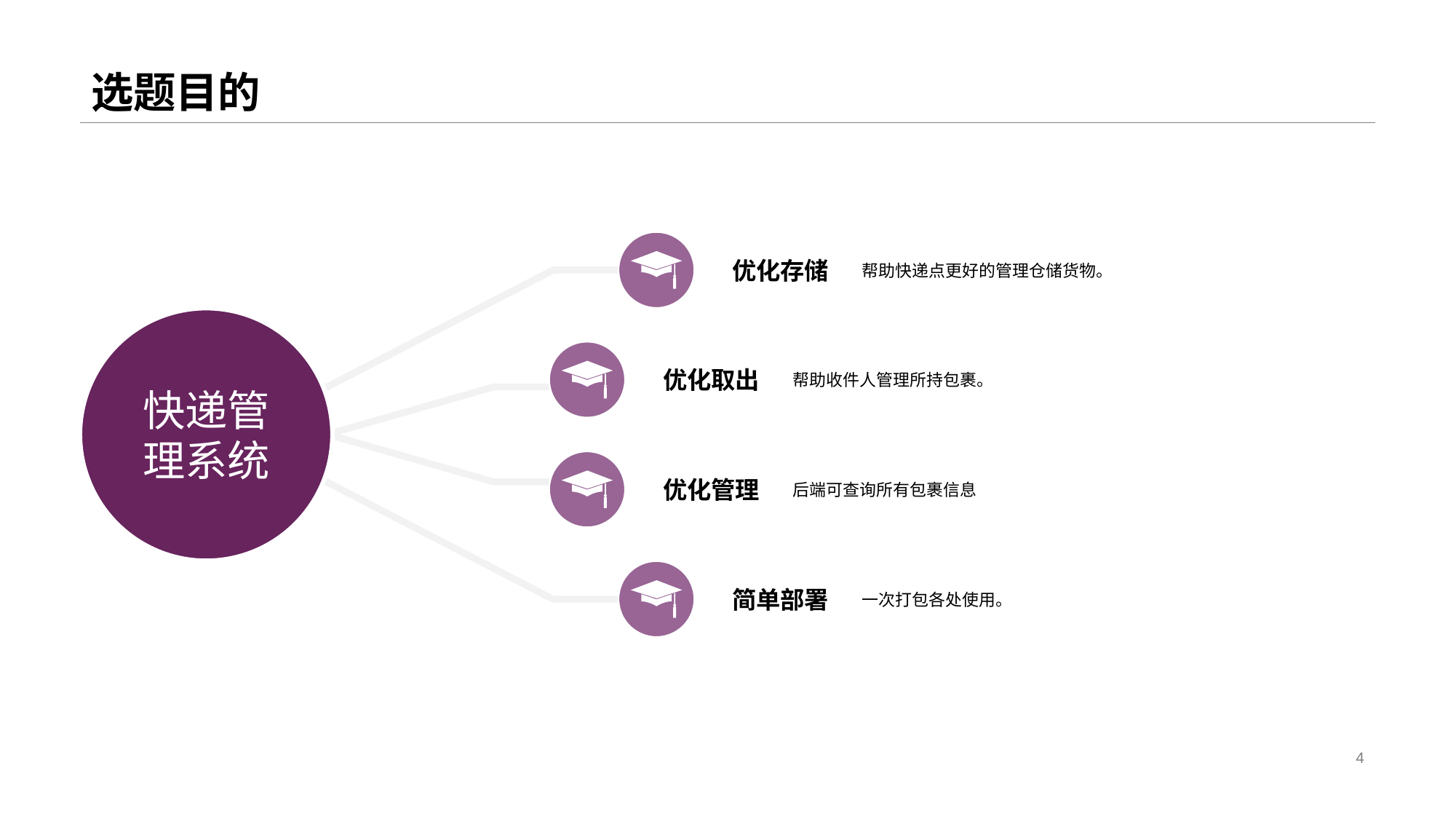

# 选题目的

优化存储
帮助快递点更好的管理仓储货物。

快递管理系统

优化取出
帮助收件人管理所持包裹。

优化管理
后端可查询所有包裹信息

简单部署
一次打包各处使用。
4